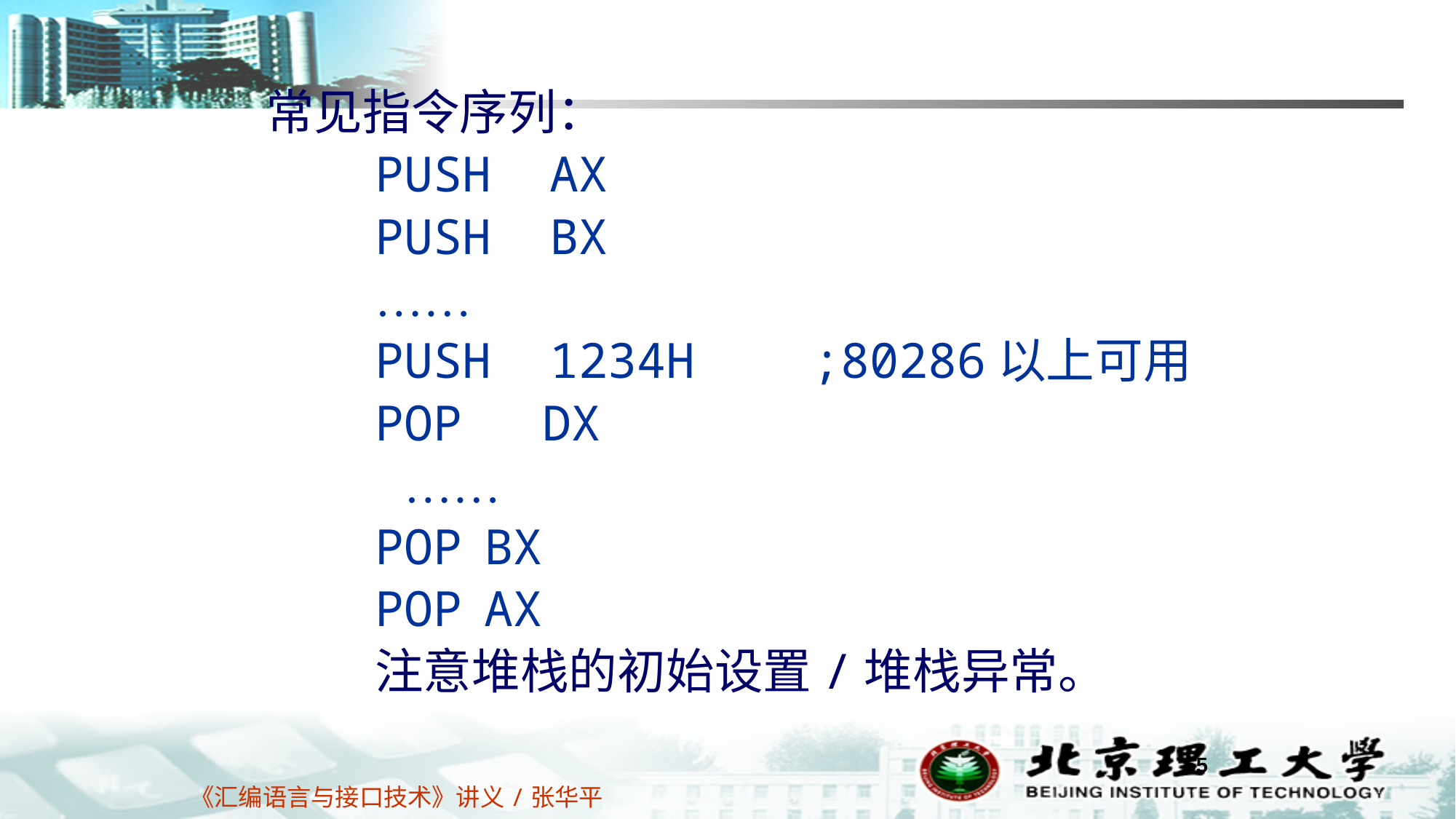

常见指令序列：
	PUSH  AX
	PUSH  BX
	……
	PUSH  1234H		;80286以上可用
	POP	  DX
	 ……
	POP	BX
	POP	AX
	注意堆栈的初始设置/堆栈异常。
55